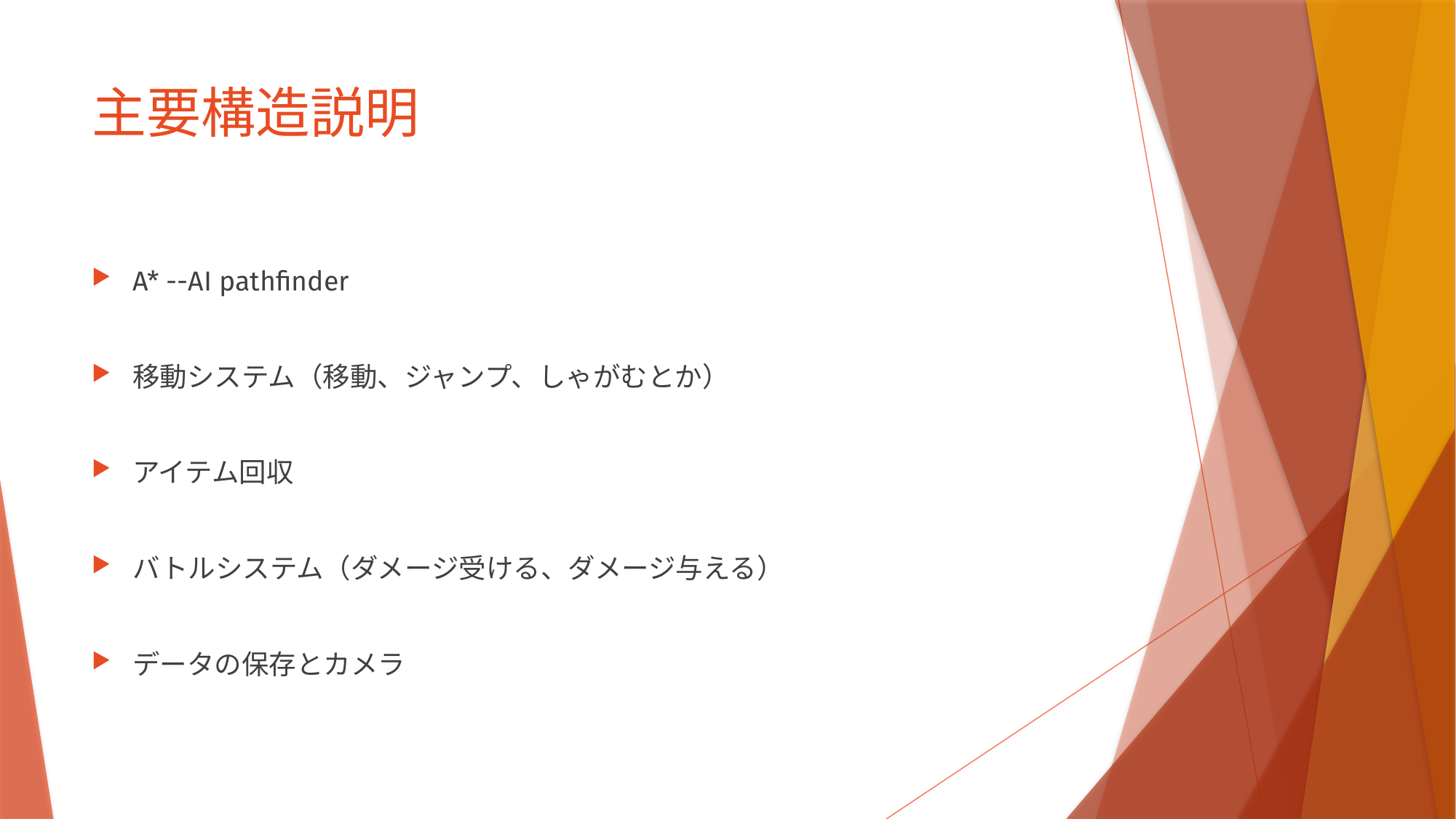

# 主要構造説明
A* --AI pathfinder

移動システム（移動、ジャンプ、しゃがむとか）

アイテム回収

バトルシステム（ダメージ受ける、ダメージ与える）

データの保存とカメラ